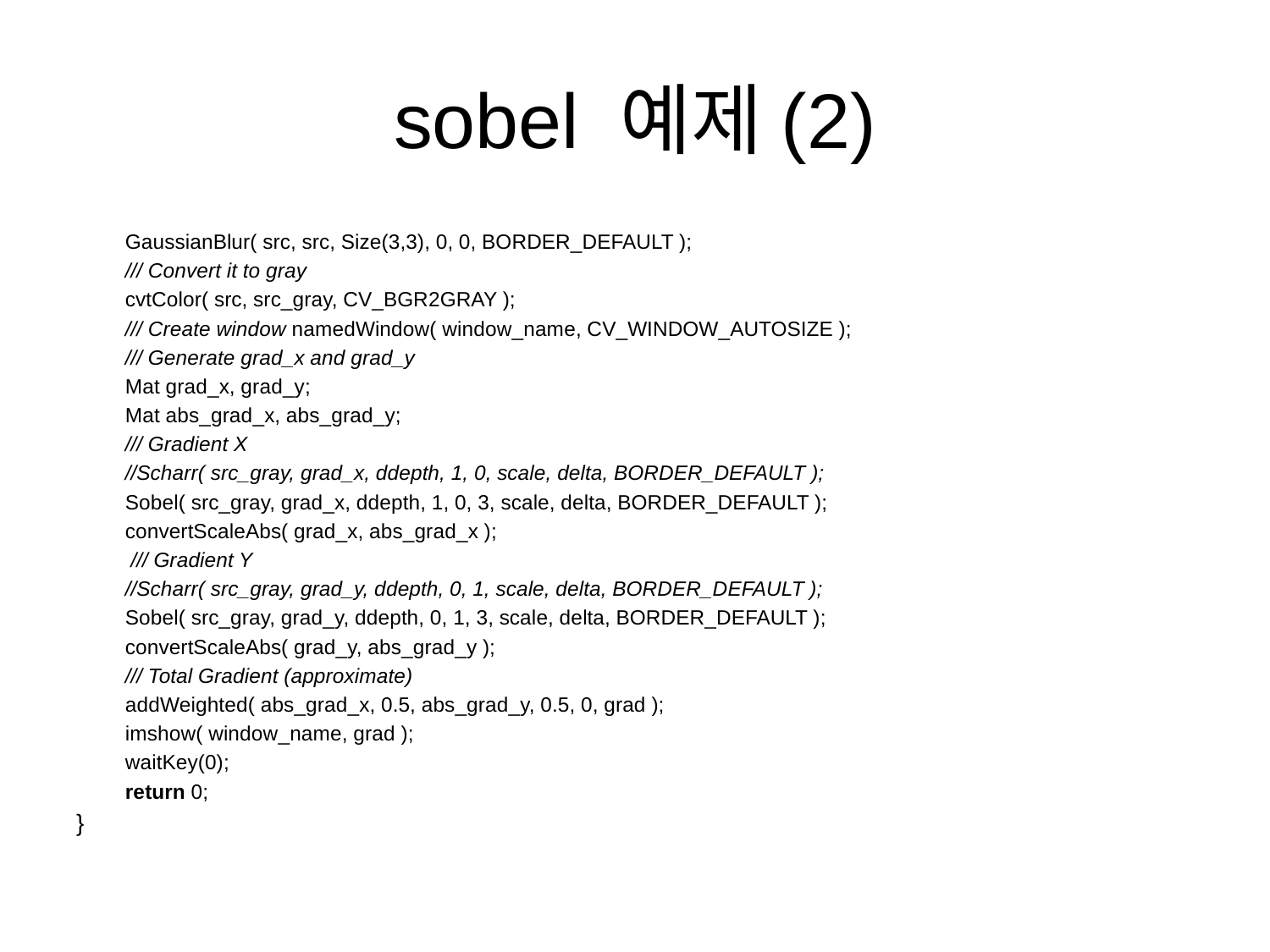

# sobel 예제(2)
GaussianBlur( src, src, Size(3,3), 0, 0, BORDER_DEFAULT );
/// Convert it to gray
cvtColor( src, src_gray, CV_BGR2GRAY );
/// Create window namedWindow( window_name, CV_WINDOW_AUTOSIZE );
/// Generate grad_x and grad_y
Mat grad_x, grad_y;
Mat abs_grad_x, abs_grad_y;
/// Gradient X
//Scharr( src_gray, grad_x, ddepth, 1, 0, scale, delta, BORDER_DEFAULT );
Sobel( src_gray, grad_x, ddepth, 1, 0, 3, scale, delta, BORDER_DEFAULT );
convertScaleAbs( grad_x, abs_grad_x );
 /// Gradient Y
//Scharr( src_gray, grad_y, ddepth, 0, 1, scale, delta, BORDER_DEFAULT );
Sobel( src_gray, grad_y, ddepth, 0, 1, 3, scale, delta, BORDER_DEFAULT );
convertScaleAbs( grad_y, abs_grad_y );
/// Total Gradient (approximate)
addWeighted( abs_grad_x, 0.5, abs_grad_y, 0.5, 0, grad );
imshow( window_name, grad );
waitKey(0);
return 0;
}